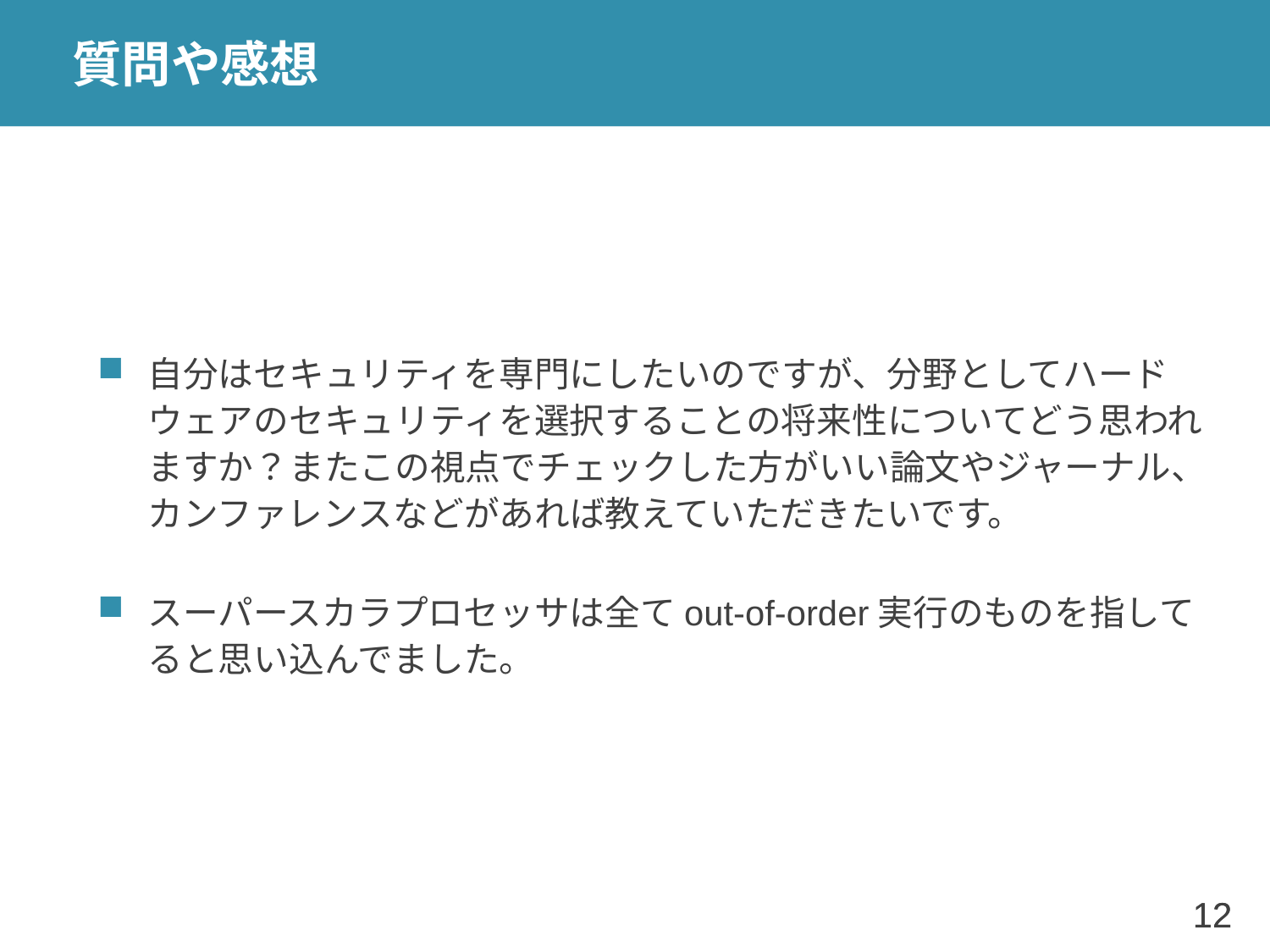

# 質問や感想
自分はセキュリティを専門にしたいのですが、分野としてハードウェアのセキュリティを選択することの将来性についてどう思われますか？またこの視点でチェックした方がいい論文やジャーナル、カンファレンスなどがあれば教えていただきたいです。
スーパースカラプロセッサは全てout-of-order実行のものを指してると思い込んでました。